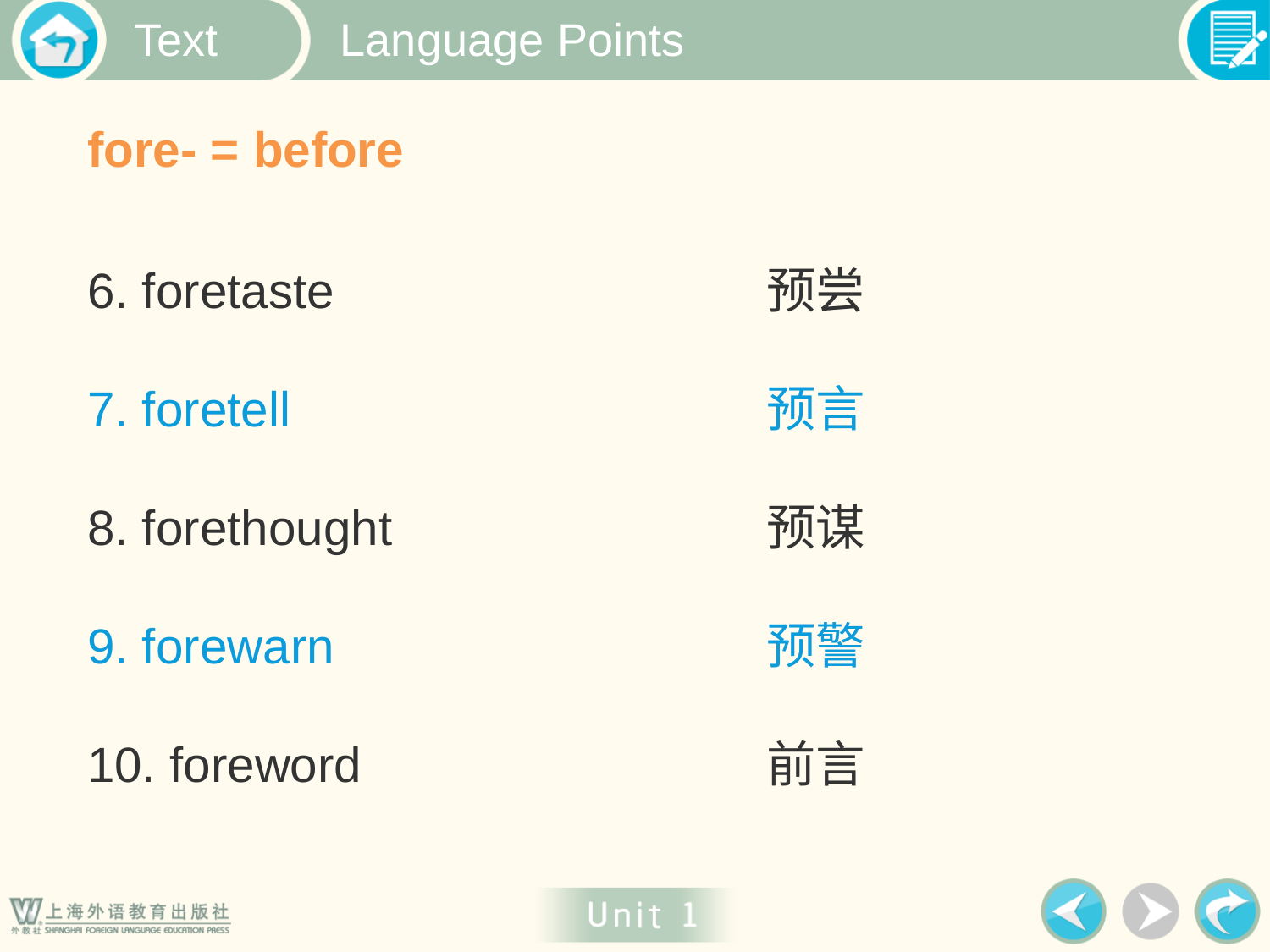

Language Points
fore- = before
6. foretaste
7. foretell
8. forethought
9. forewarn
10. foreword
预尝
预言
预谋
预警
前言